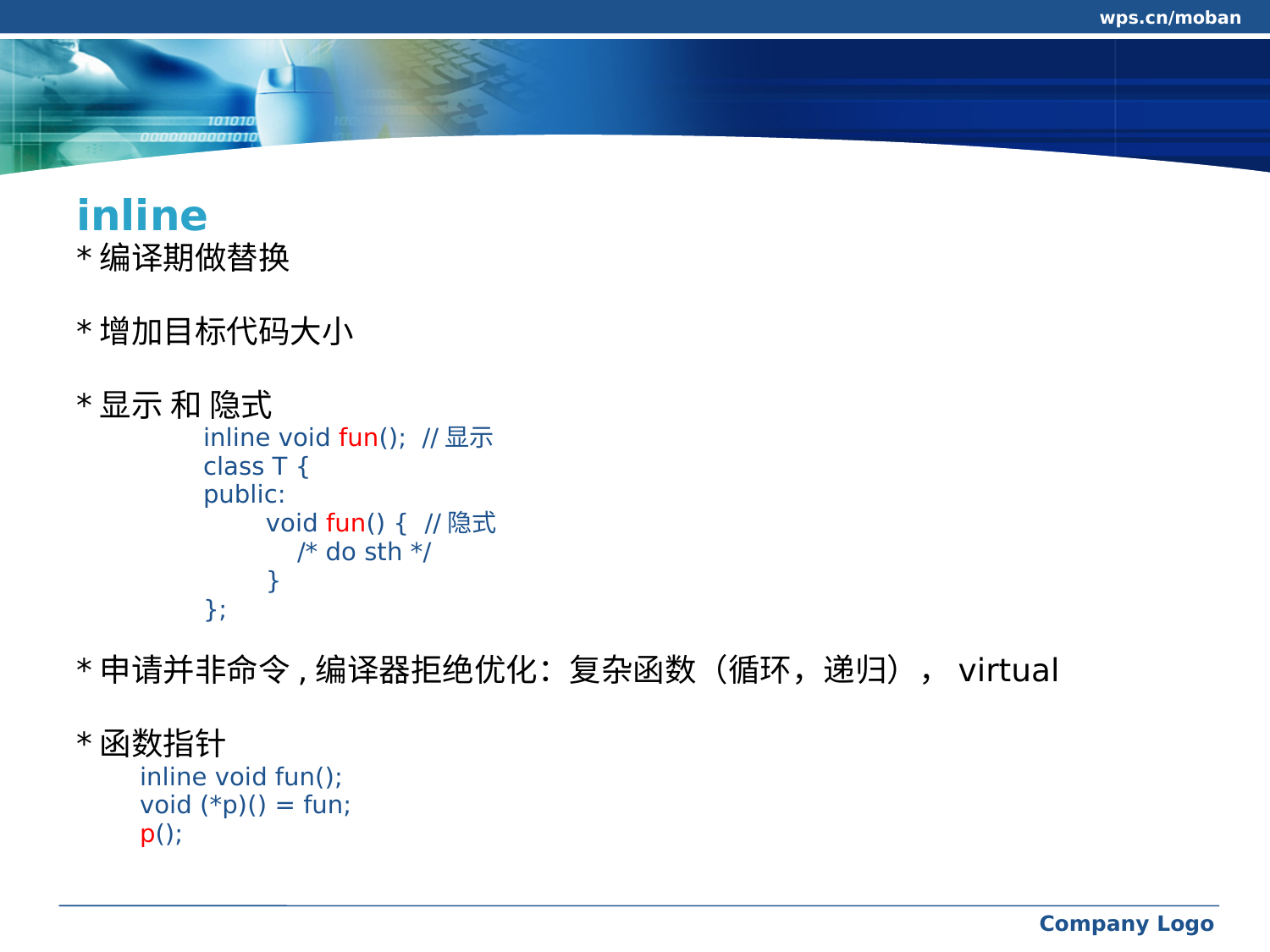

wps.cn/moban

#
inline
*编译期做替换

*增加目标代码大小

*显示 和 隐式
	inline void fun();  //显示
	class T {
	public:
	        void fun() {  //隐式
	            /* do sth */
	        }
	};

*申请并非命令,编译器拒绝优化：复杂函数（循环，递归），virtual

*函数指针
	inline void fun();
	void (*p)() = fun;
	p();

Company Logo